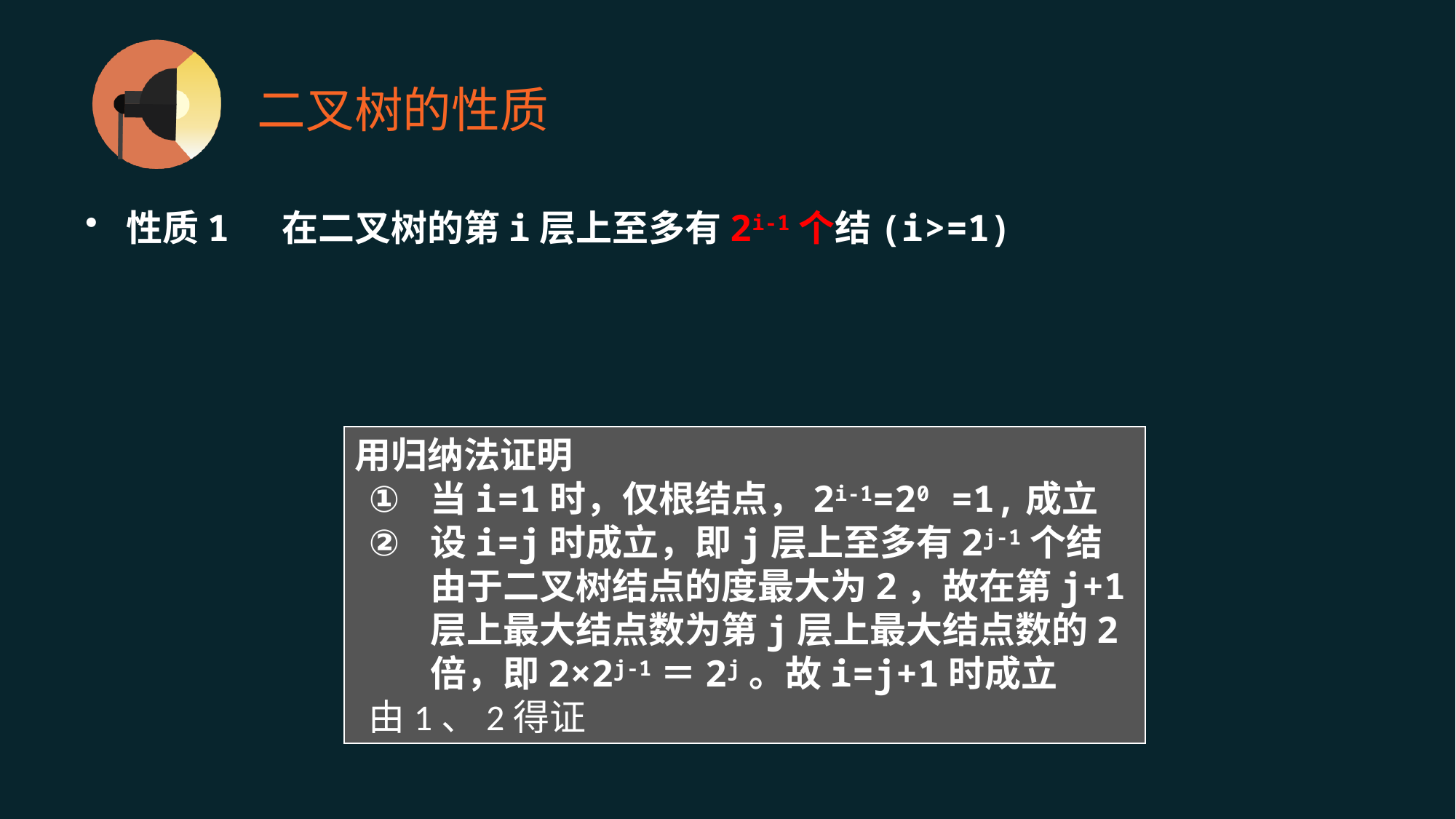

# 二叉树的性质
性质1  在二叉树的第i层上至多有2i-1个结(i>=1)

用归纳法证明
当i=1时，仅根结点，2i-1=20 =1,成立
设i=j时成立，即j层上至多有2j-1个结
	由于二叉树结点的度最大为2，故在第j+1层上最大结点数为第j层上最大结点数的2倍，即2×2j-1＝2j。故i=j+1时成立
由1、2得证